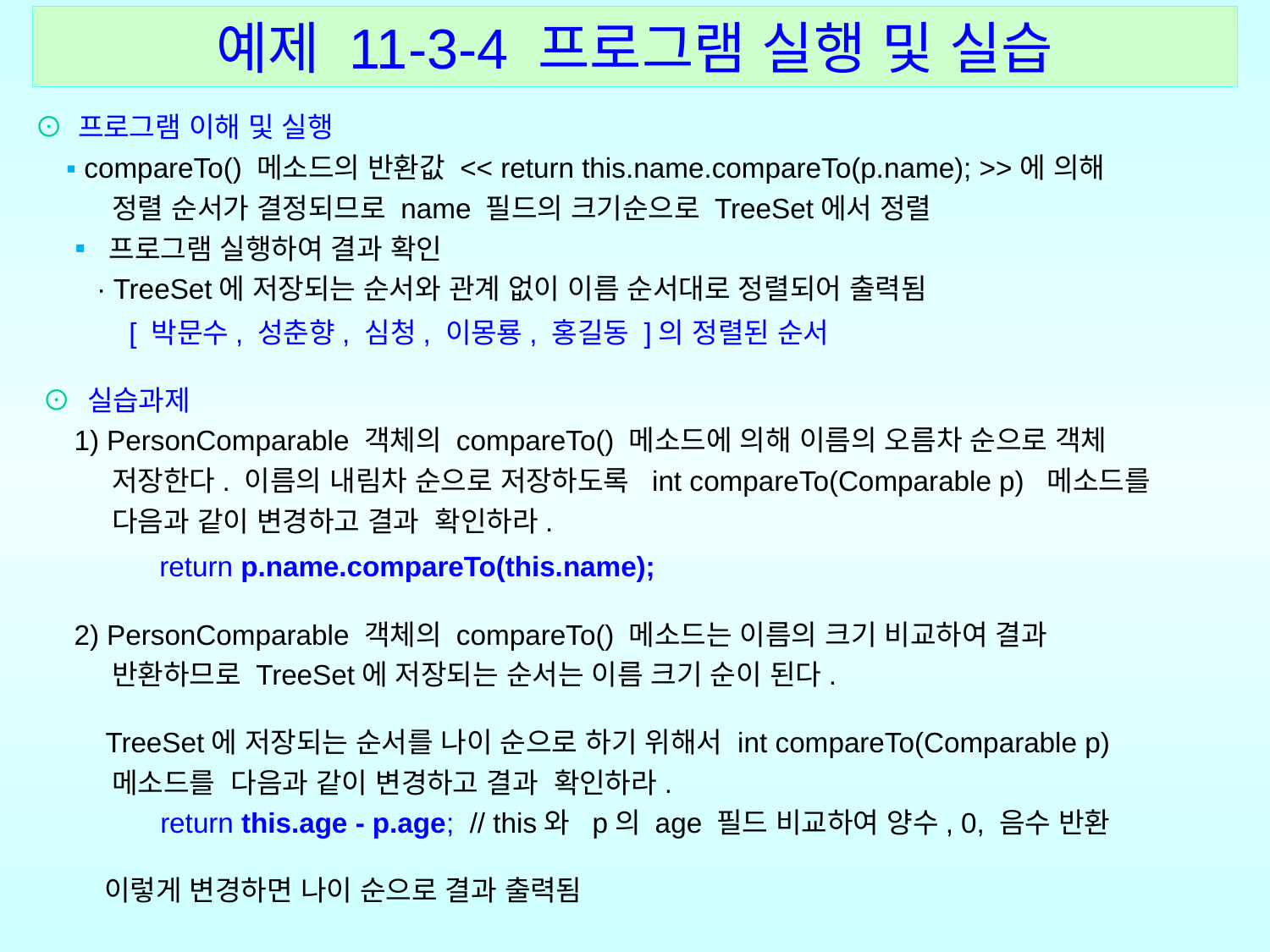

예제 11-3-4 프로그램 실행 및 실습
⊙ 프로그램 이해 및 실행
    ▪ compareTo() 메소드의 반환값 << return this.name.compareTo(p.name); >>에 의해
         정렬 순서가 결정되므로 name 필드의 크기순으로 TreeSet에서 정렬
    ▪ 프로그램 실행하여 결과 확인
        ∙ TreeSet에 저장되는 순서와 관계 없이 이름 순서대로 정렬되어 출력됨
            [ 박문수, 성춘향, 심청, 이몽룡, 홍길동 ]의 정렬된 순서

 ⊙ 실습과제
     1) PersonComparable 객체의 compareTo() 메소드에 의해 이름의 오름차 순으로 객체
         저장한다. 이름의 내림차 순으로 저장하도록  int compareTo(Comparable p)  메소드를
         다음과 같이 변경하고 결과  확인하라.
              return p.name.compareTo(this.name);

     2) PersonComparable 객체의 compareTo() 메소드는 이름의 크기 비교하여 결과
         반환하므로 TreeSet에 저장되는 순서는 이름 크기 순이 된다.

         TreeSet에 저장되는 순서를 나이 순으로 하기 위해서 int compareTo(Comparable p)
         메소드를  다음과 같이 변경하고 결과  확인하라.
                return this.age - p.age;  // this와  p의 age 필드 비교하여 양수, 0, 음수 반환

        이렇게 변경하면 나이 순으로 결과 출력됨